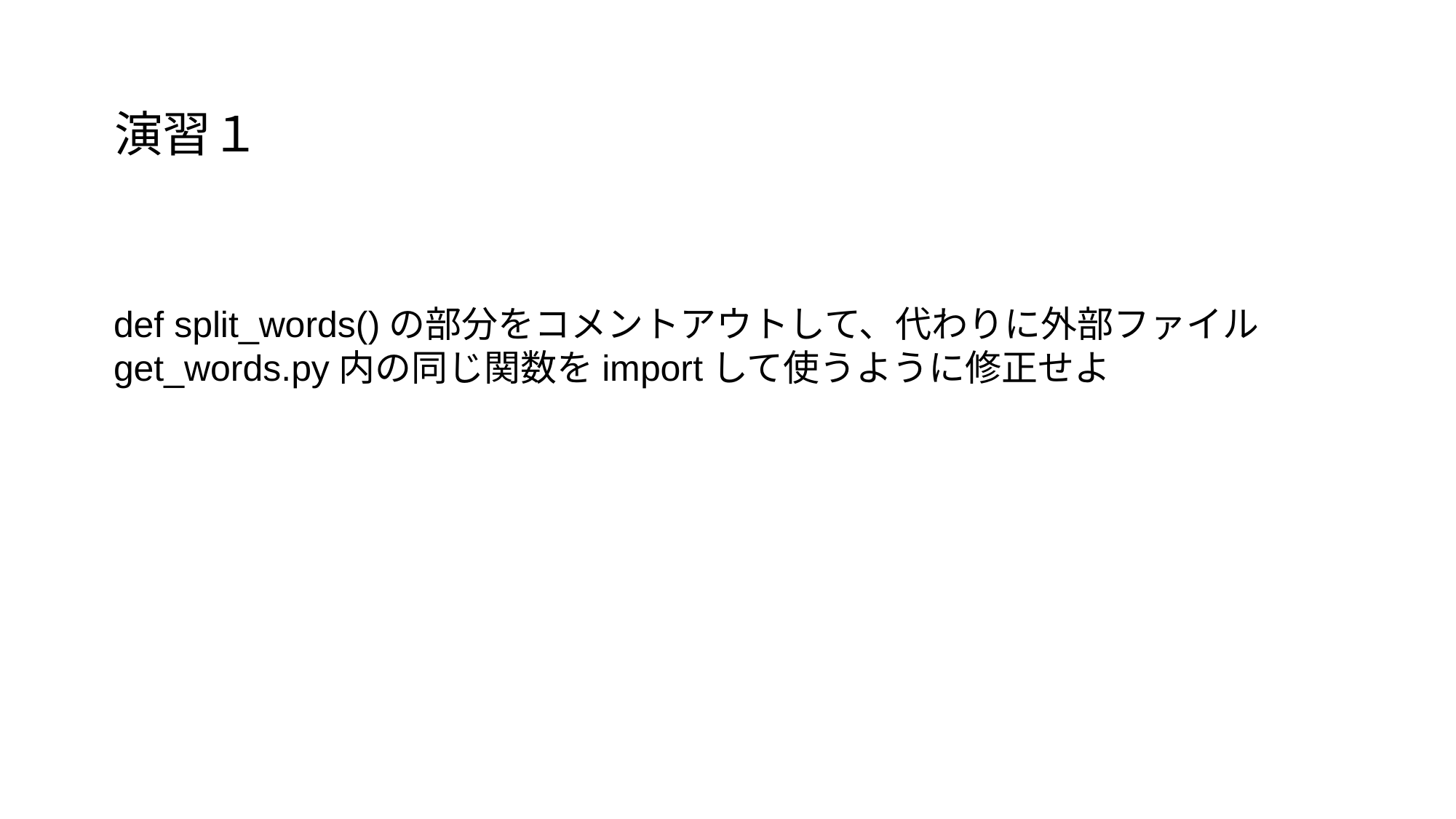

演習１
def split_words()の部分をコメントアウトして、代わりに外部ファイルget_words.py内の同じ関数をimportして使うように修正せよ